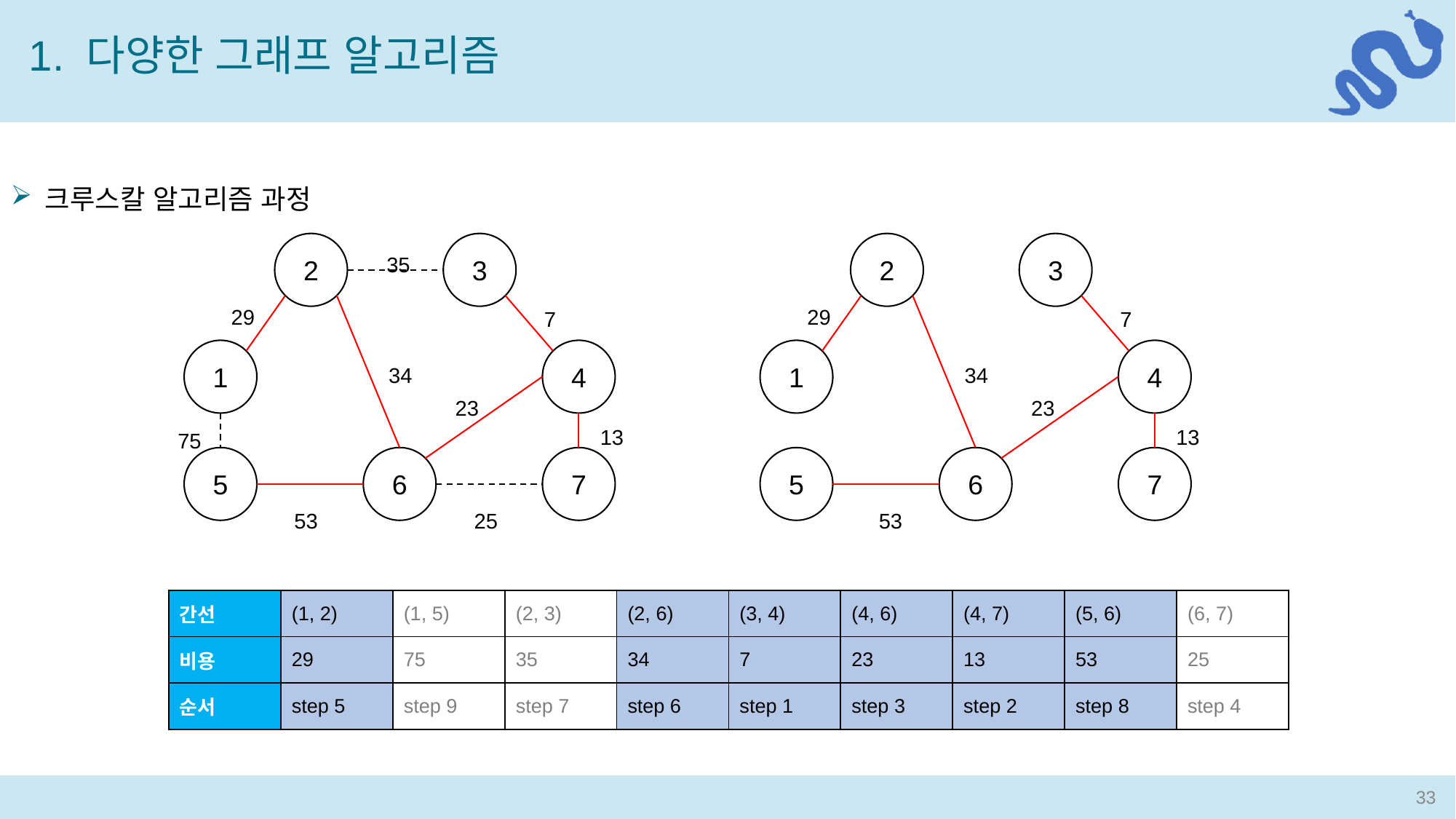

1. 다양한 그래프 알고리즘
크루스칼 알고리즘 과정
35
2
3
2
3
29
29
7
7
34
34
1
4
1
4
23
23
13
13
75
5
6
7
5
6
7
53
25
53
| 간선 | (1, 2) | (1, 5) | (2, 3) | (2, 6) | (3, 4) | (4, 6) | (4, 7) | (5, 6) | (6, 7) |
| --- | --- | --- | --- | --- | --- | --- | --- | --- | --- |
| 비용 | 29 | 75 | 35 | 34 | 7 | 23 | 13 | 53 | 25 |
| 순서 | step 5 | step 9 | step 7 | step 6 | step 1 | step 3 | step 2 | step 8 | step 4 |
33